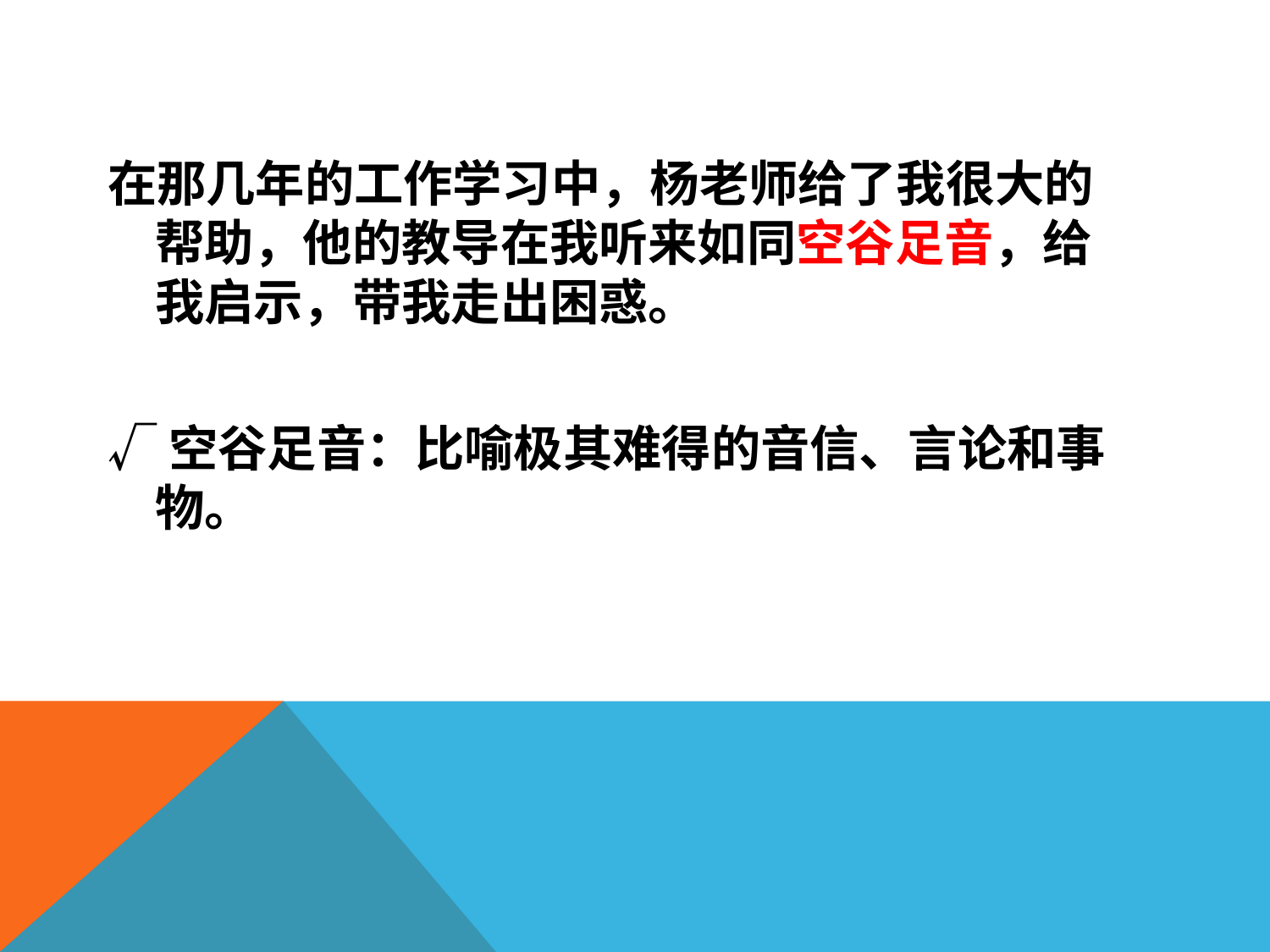

#
在那几年的工作学习中，杨老师给了我很大的帮助，他的教导在我听来如同空谷足音，给我启示，带我走出困惑。

√空谷足音：比喻极其难得的音信、言论和事物。